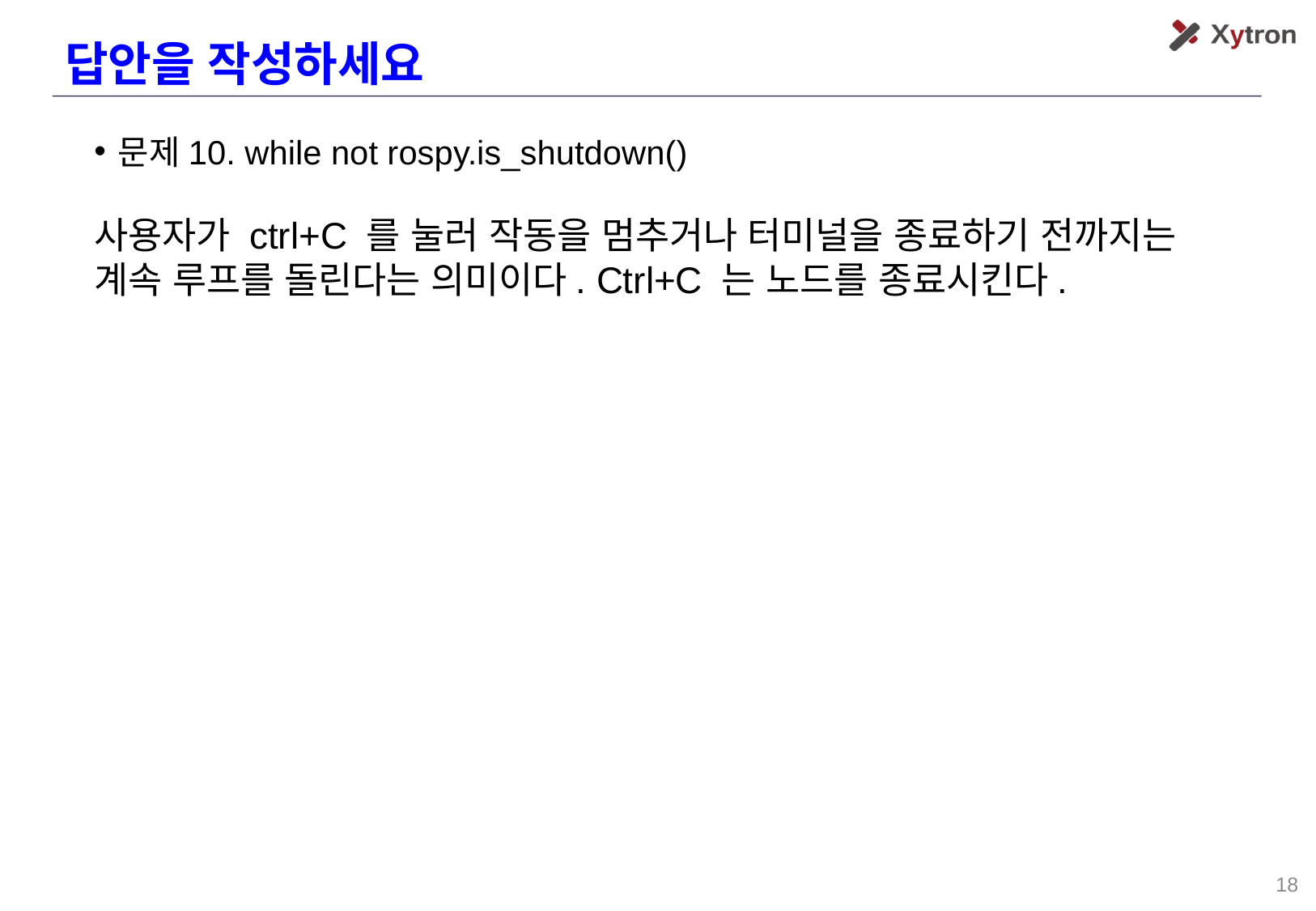

답안을 작성하세요
문제10. while not rospy.is_shutdown()

사용자가 ctrl+C 를 눌러 작동을 멈추거나 터미널을 종료하기 전까지는 계속 루프를 돌린다는 의미이다. Ctrl+C 는 노드를 종료시킨다.
18